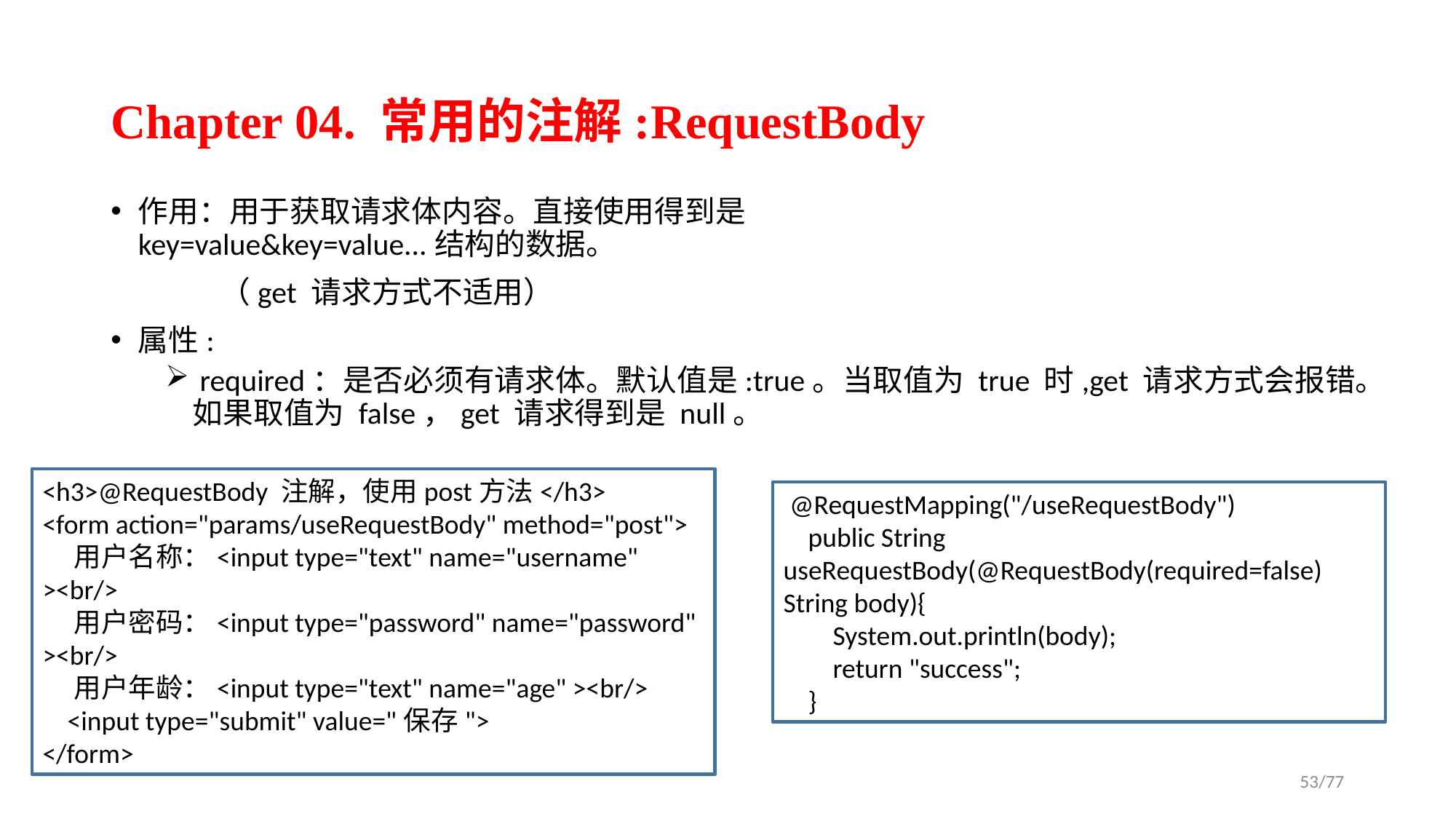

# Chapter 04. 常用的注解:RequestBody
作用：用于获取请求体内容。直接使用得到是 			  		key=value&key=value...结构的数据。
	（get 请求方式不适用）
属性:
 required：是否必须有请求体。默认值是:true。当取值为 true 时,get 请求方式会报错。如果取值为 false，get 请求得到是 null。
<h3>@RequestBody 注解，使用post方法</h3>
<form action="params/useRequestBody" method="post">
    用户名称：<input type="text" name="username" ><br/>
    用户密码：<input type="password" name="password" ><br/>
    用户年龄：<input type="text" name="age" ><br/>
    <input type="submit" value="保存">
</form>
 @RequestMapping("/useRequestBody")
    public String useRequestBody(@RequestBody(required=false) String body){
        System.out.println(body);
        return "success";
    }
53